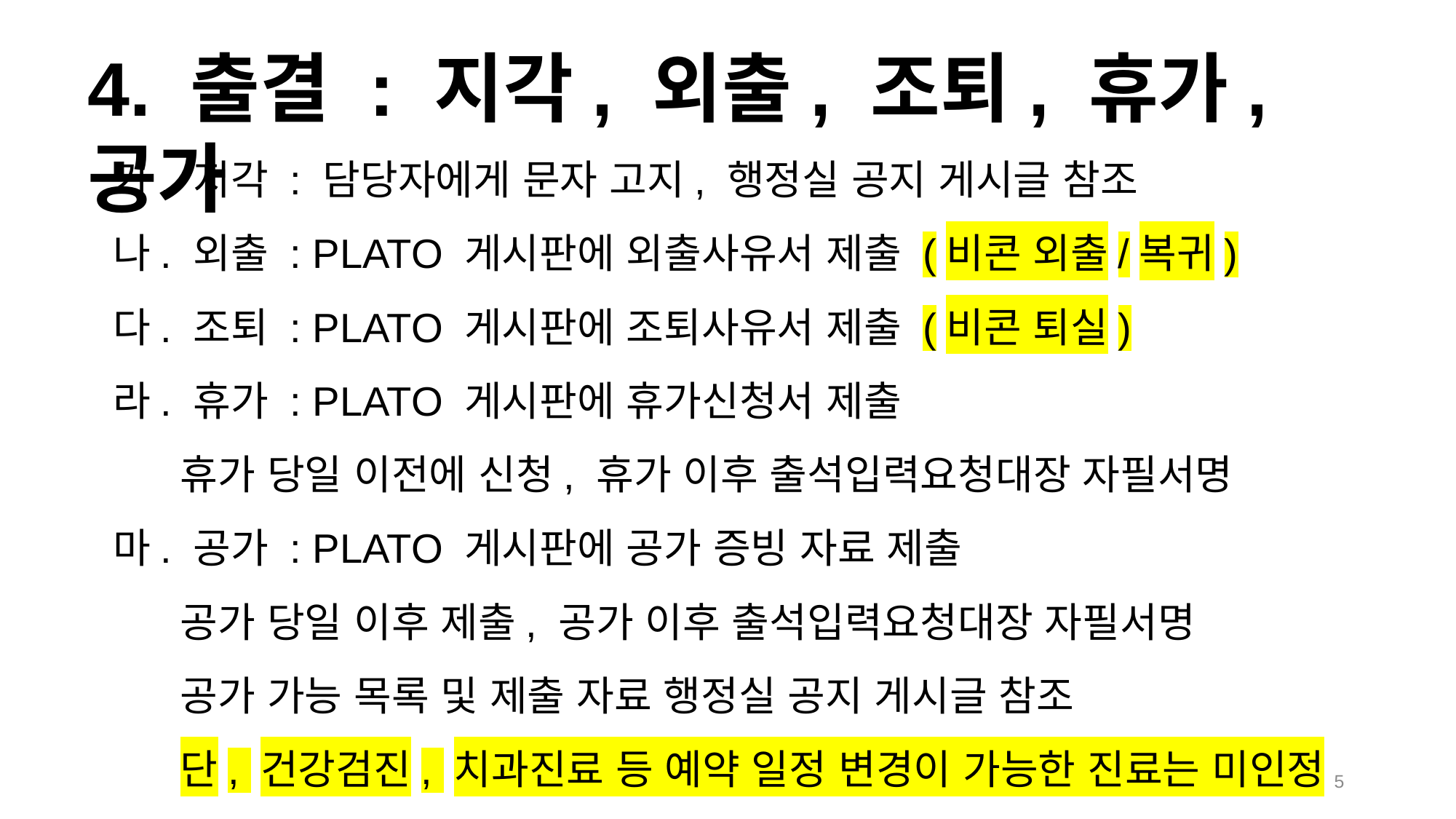

4. 출결 : 지각, 외출, 조퇴, 휴가, 공가
가. 지각 : 담당자에게 문자 고지, 행정실 공지 게시글 참조
나. 외출 : PLATO 게시판에 외출사유서 제출 (비콘 외출/복귀)
다. 조퇴 : PLATO 게시판에 조퇴사유서 제출 (비콘 퇴실)
라. 휴가 : PLATO 게시판에 휴가신청서 제출
     휴가 당일 이전에 신청, 휴가 이후 출석입력요청대장 자필서명
마. 공가 : PLATO 게시판에 공가 증빙 자료 제출
     공가 당일 이후 제출, 공가 이후 출석입력요청대장 자필서명
     공가 가능 목록 및 제출 자료 행정실 공지 게시글 참조
     단, 건강검진, 치과진료 등 예약 일정 변경이 가능한 진료는 미인정
5